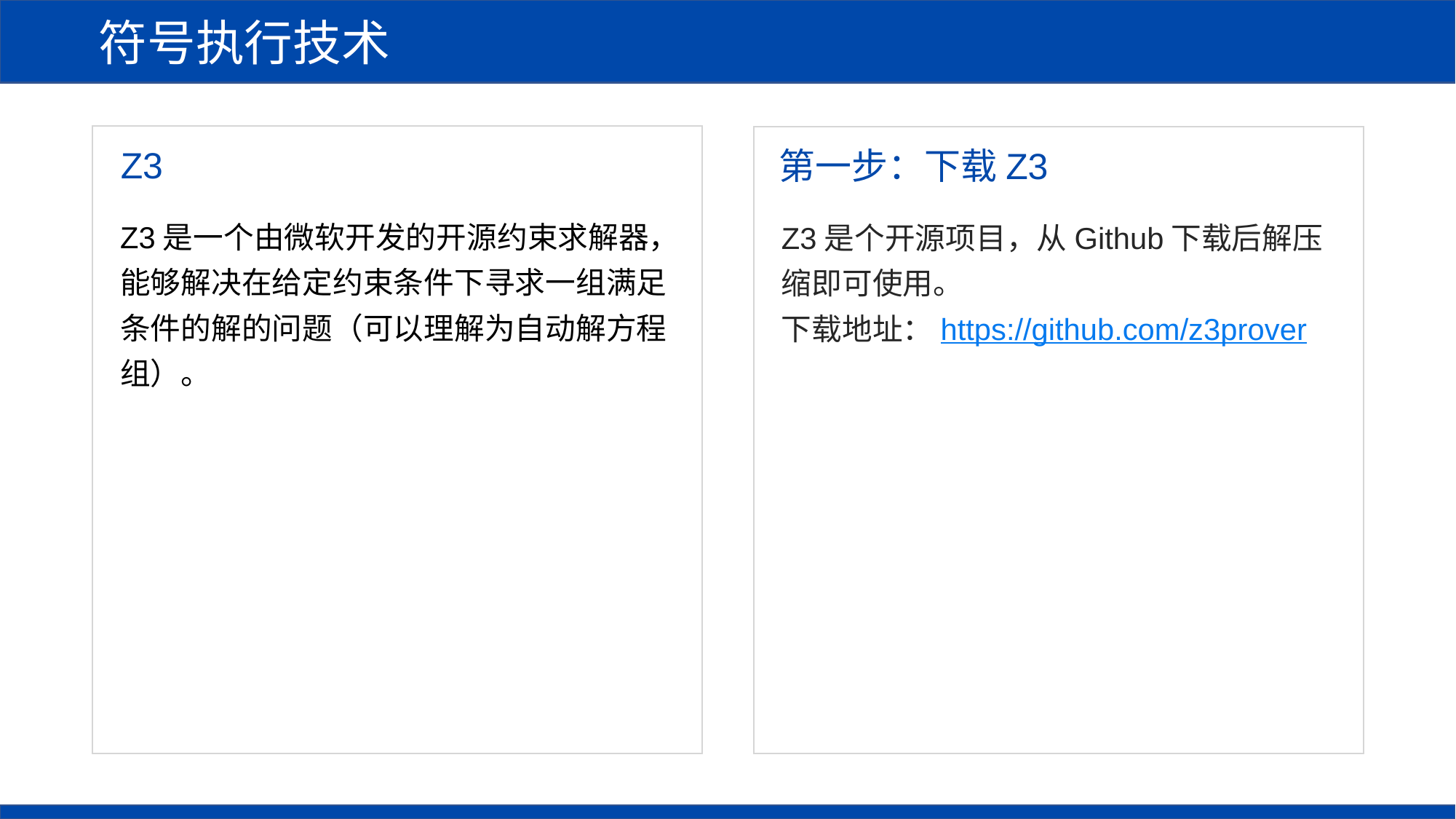

符号执行技术

Z3
第一步：下载Z3
Z3是一个由微软开发的开源约束求解器，能够解决在给定约束条件下寻求一组满足条件的解的问题（可以理解为自动解方程组）。

Z3是个开源项目，从Github下载后解压缩即可使用。
下载地址：https://github.com/z3prover